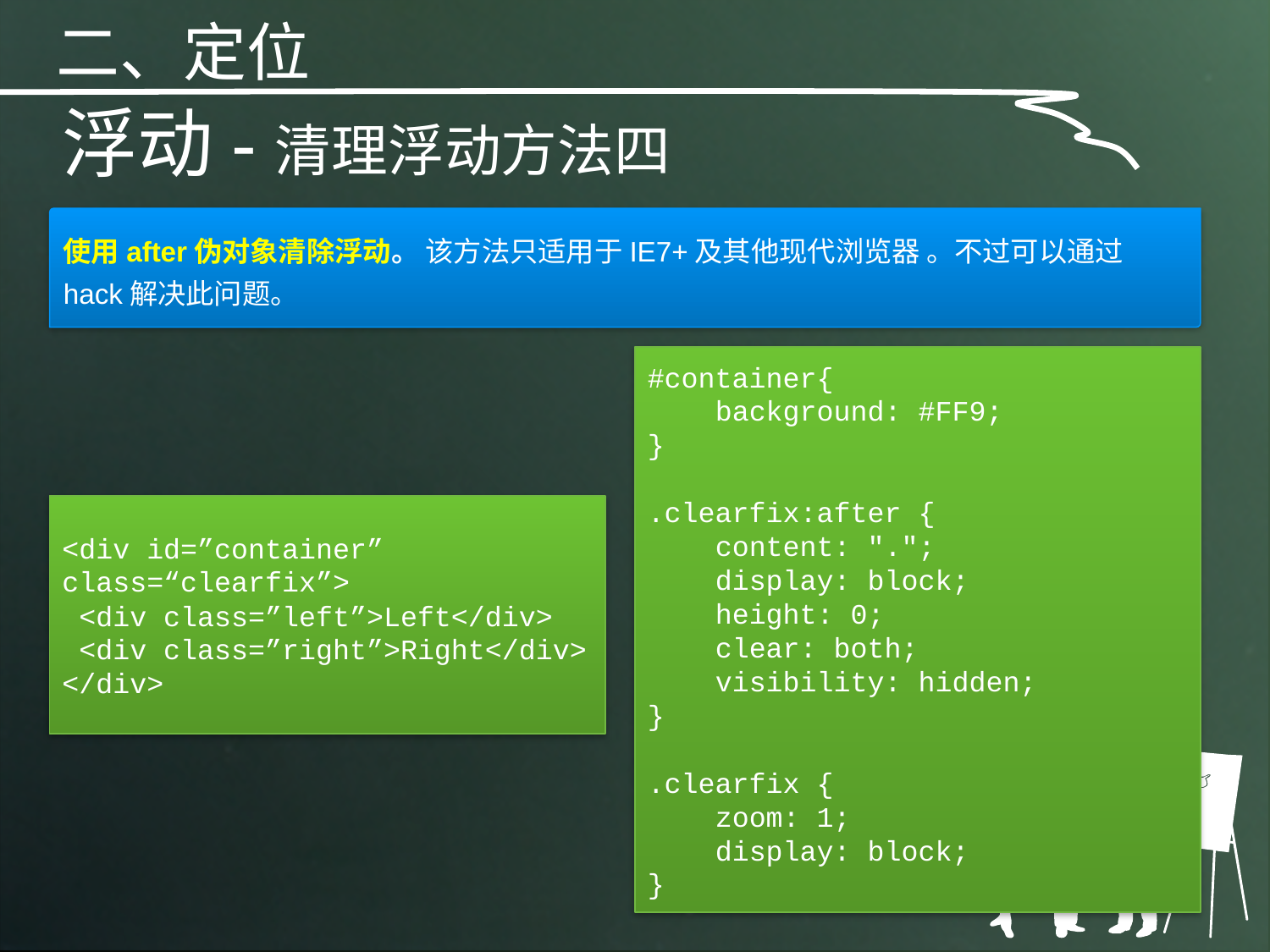

二、定位
浮动-清理浮动方法四

使用after伪对象清除浮动。 该方法只适用于IE7+及其他现代浏览器 。不过可以通过hack解决此问题。
#container{
    background: #FF9;
}

.clearfix:after {
    content: ".";
    display: block;
    height: 0;
    clear: both;
    visibility: hidden;
}

.clearfix {
    zoom: 1;
    display: block;
}
<div id=”container” class=“clearfix”>
 <div class=”left”>Left</div>
 <div class=”right”>Right</div>
</div>